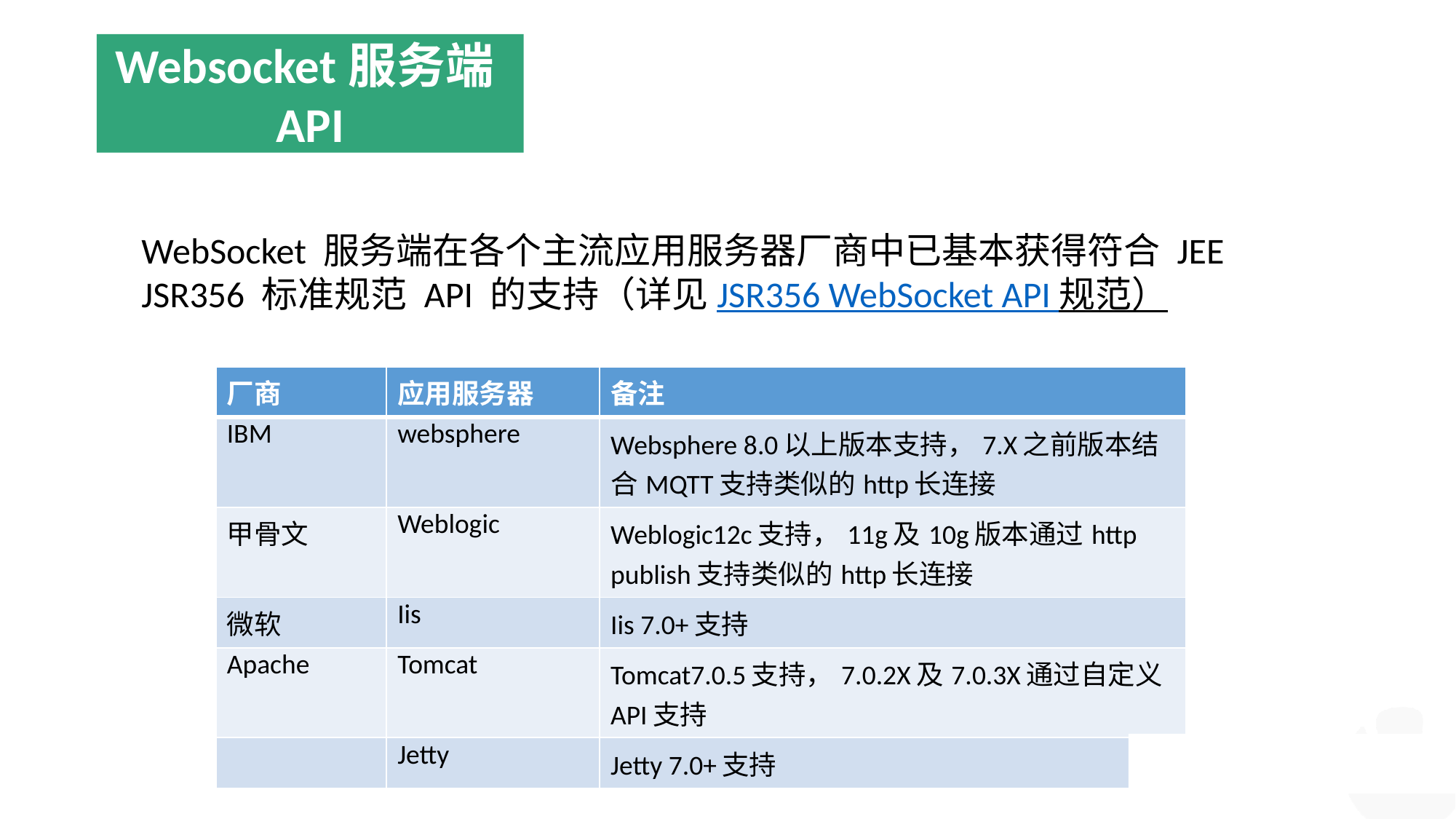

Websocket服务端API
WebSocket 服务端在各个主流应用服务器厂商中已基本获得符合 JEE JSR356 标准规范 API 的支持（详见JSR356 WebSocket API 规范）
| 厂商 | 应用服务器 | 备注 |
| --- | --- | --- |
| IBM | websphere | Websphere 8.0以上版本支持，7.X之前版本结合MQTT支持类似的http长连接 |
| 甲骨文 | Weblogic | Weblogic12c支持，11g及10g版本通过http publish支持类似的http长连接 |
| 微软 | Iis | Iis 7.0+支持 |
| Apache | Tomcat | Tomcat7.0.5支持，7.0.2X及7.0.3X通过自定义API支持 |
|  | Jetty | Jetty 7.0+支持 |